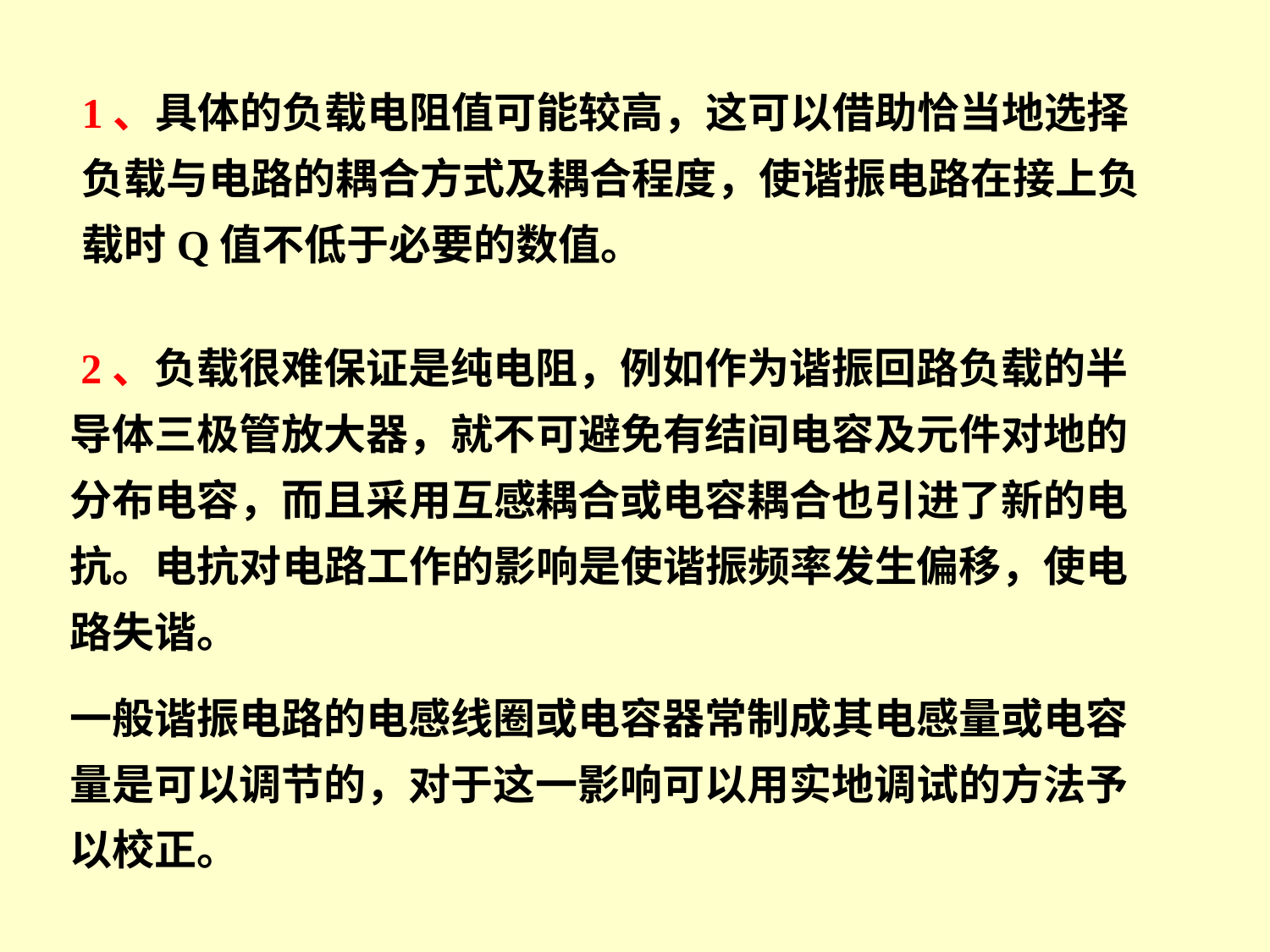

1、具体的负载电阻值可能较高，这可以借助恰当地选择负载与电路的耦合方式及耦合程度，使谐振电路在接上负载时Q值不低于必要的数值。
 2、负载很难保证是纯电阻，例如作为谐振回路负载的半导体三极管放大器，就不可避免有结间电容及元件对地的分布电容，而且采用互感耦合或电容耦合也引进了新的电抗。电抗对电路工作的影响是使谐振频率发生偏移，使电路失谐。
一般谐振电路的电感线圈或电容器常制成其电感量或电容量是可以调节的，对于这一影响可以用实地调试的方法予以校正。